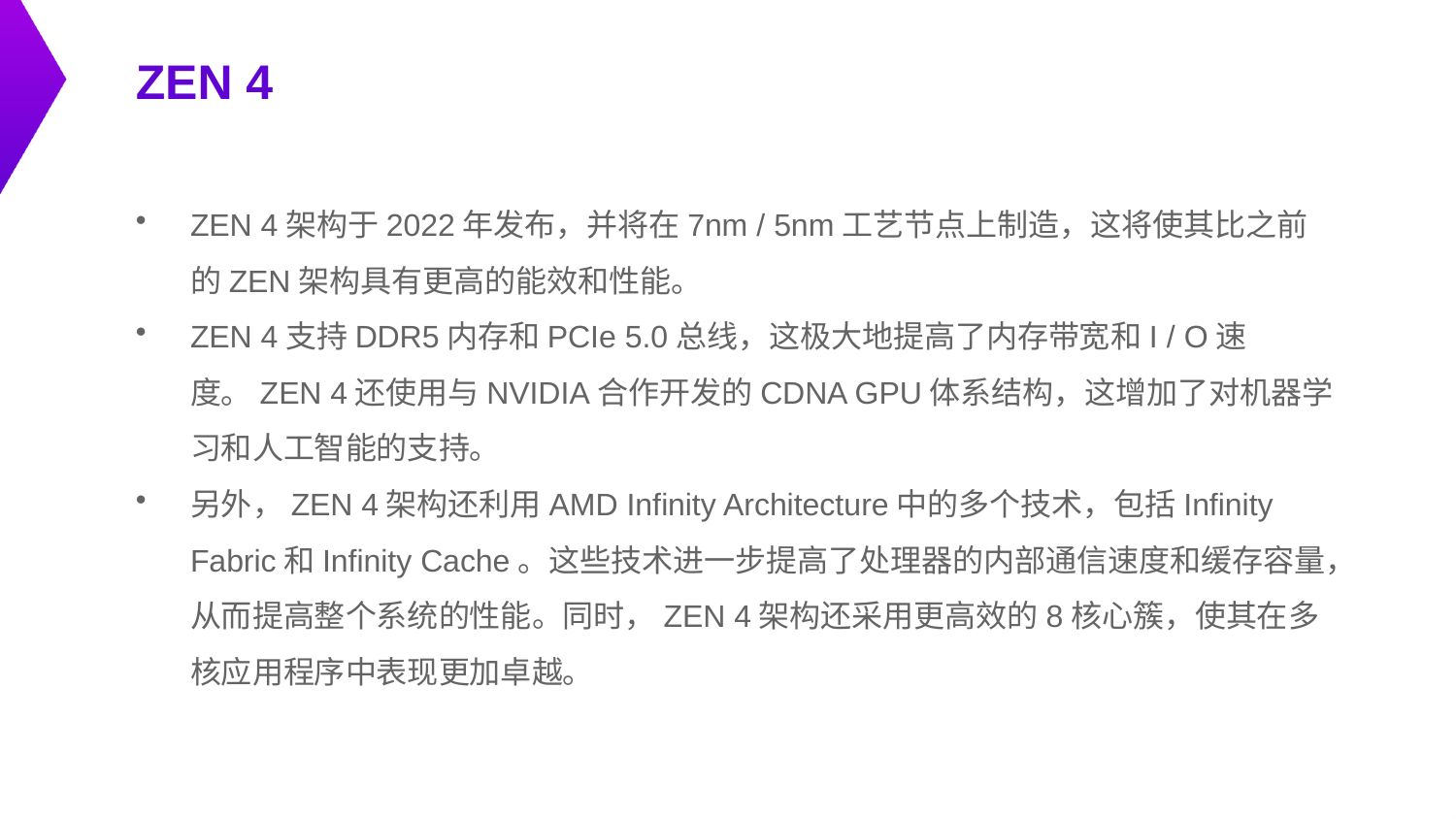

ZEN 4
ZEN 4架构于2022年发布，并将在7nm / 5nm工艺节点上制造，这将使其比之前的ZEN架构具有更高的能效和性能。
ZEN 4支持DDR5内存和PCIe 5.0总线，这极大地提高了内存带宽和I / O速度。ZEN 4还使用与NVIDIA合作开发的CDNA GPU体系结构，这增加了对机器学习和人工智能的支持。
另外，ZEN 4架构还利用AMD Infinity Architecture中的多个技术，包括Infinity Fabric和Infinity Cache。这些技术进一步提高了处理器的内部通信速度和缓存容量，从而提高整个系统的性能。同时，ZEN 4架构还采用更高效的8核心簇，使其在多核应用程序中表现更加卓越。